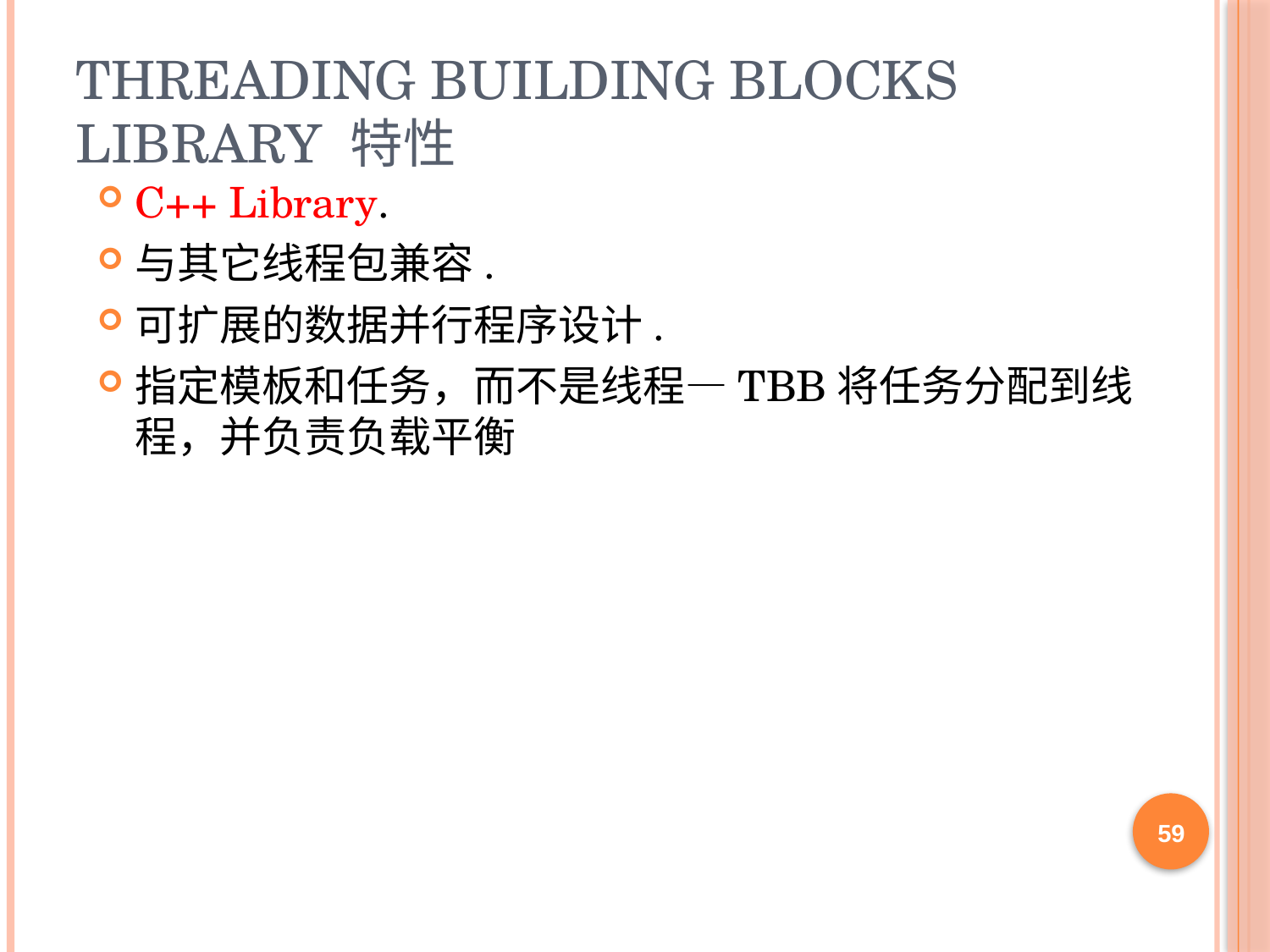

# Threading Building Blocks Library 特性
C++ Library.
与其它线程包兼容.
可扩展的数据并行程序设计.
指定模板和任务，而不是线程—TBB将任务分配到线程，并负责负载平衡
59